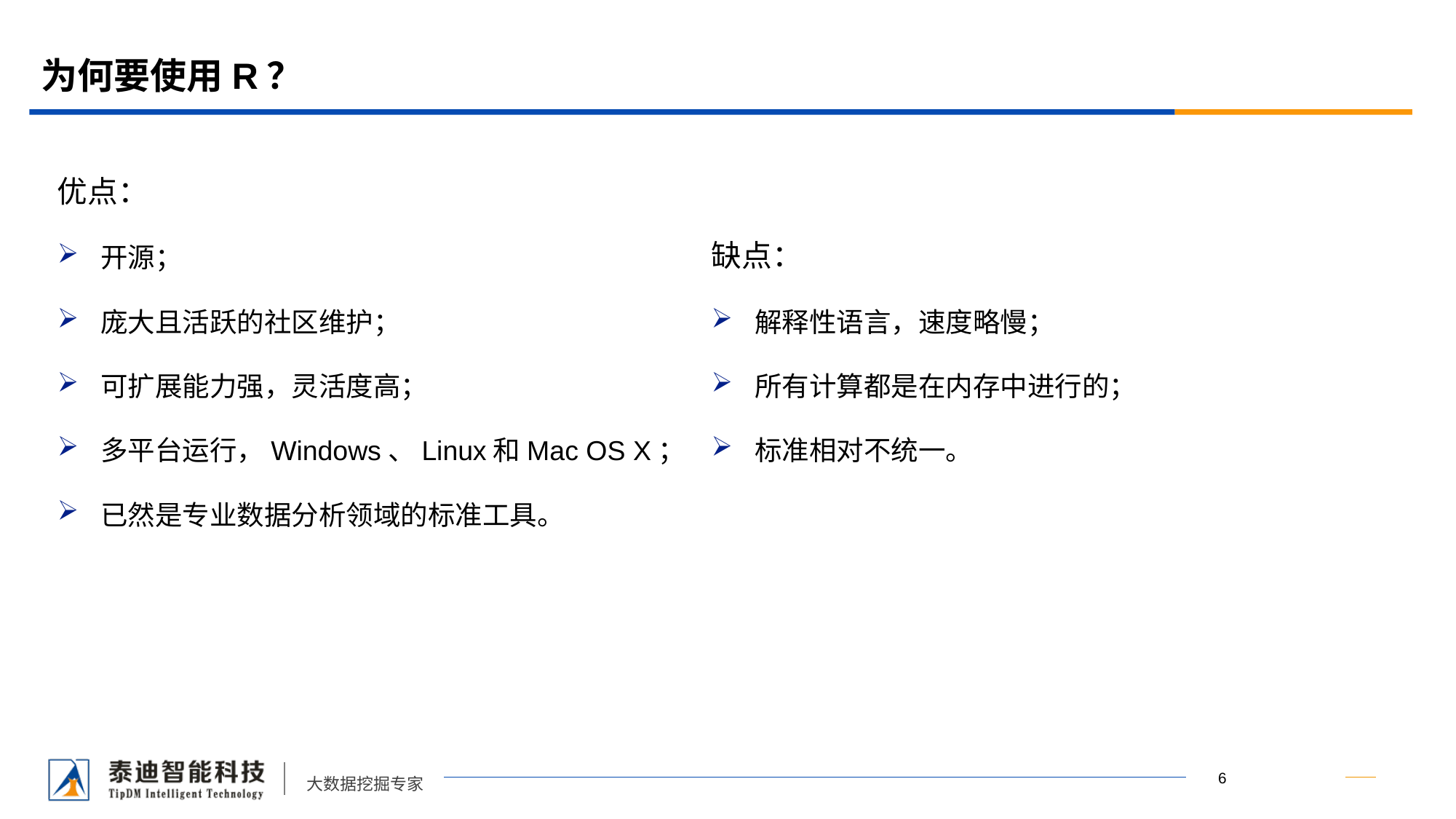

# 为何要使用R？
优点：
开源；
庞大且活跃的社区维护；
可扩展能力强，灵活度高；
多平台运行，Windows、Linux和Mac OS X；
已然是专业数据分析领域的标准工具。

缺点：
解释性语言，速度略慢；
所有计算都是在内存中进行的；
标准相对不统一。